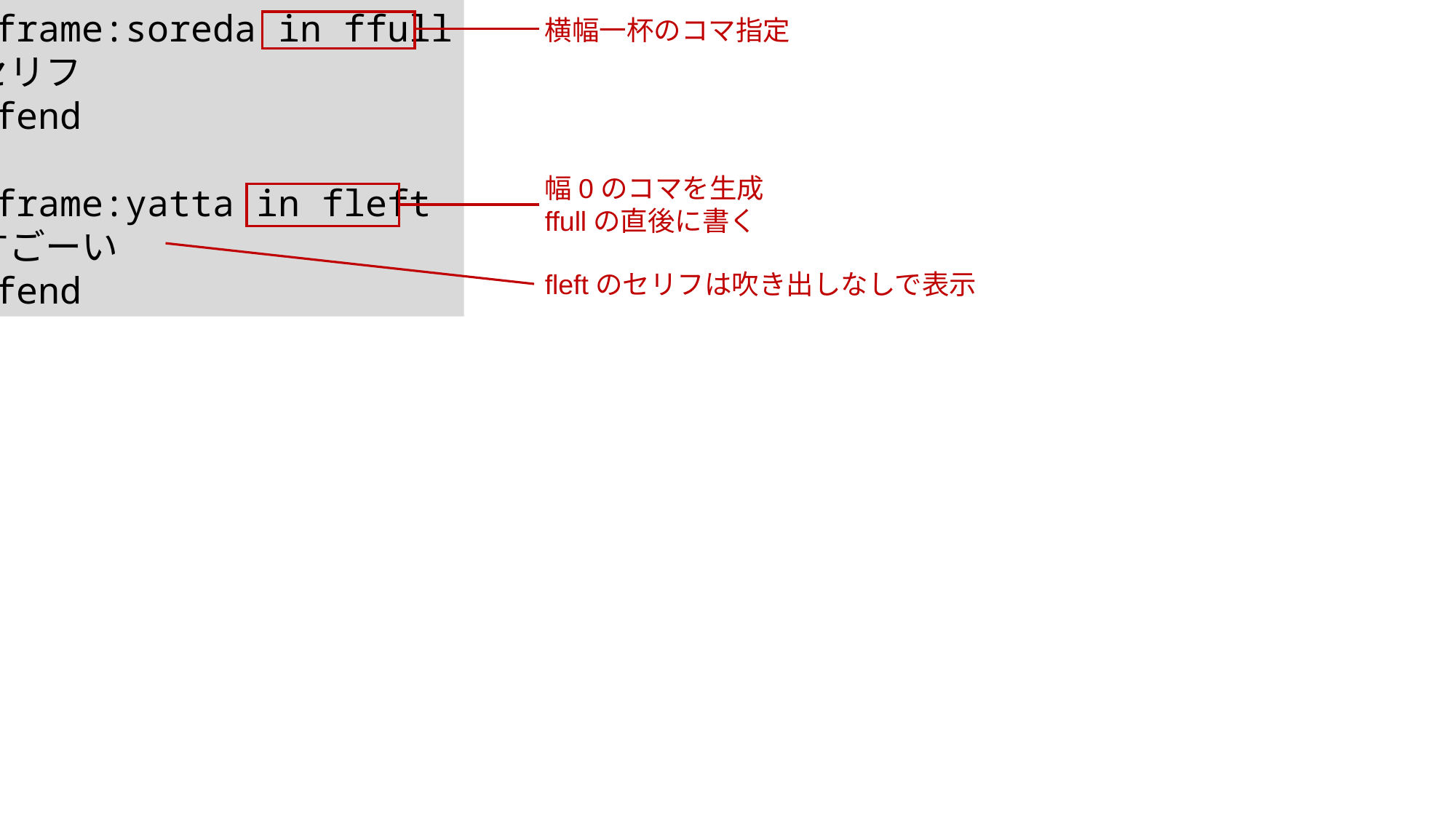

@frame:soreda in ffull
セリフ
@fend

@frame:yatta in fleft
すごーい
@fend
横幅一杯のコマ指定

幅0のコマを生成
ffullの直後に書く

fleftのセリフは吹き出しなしで表示